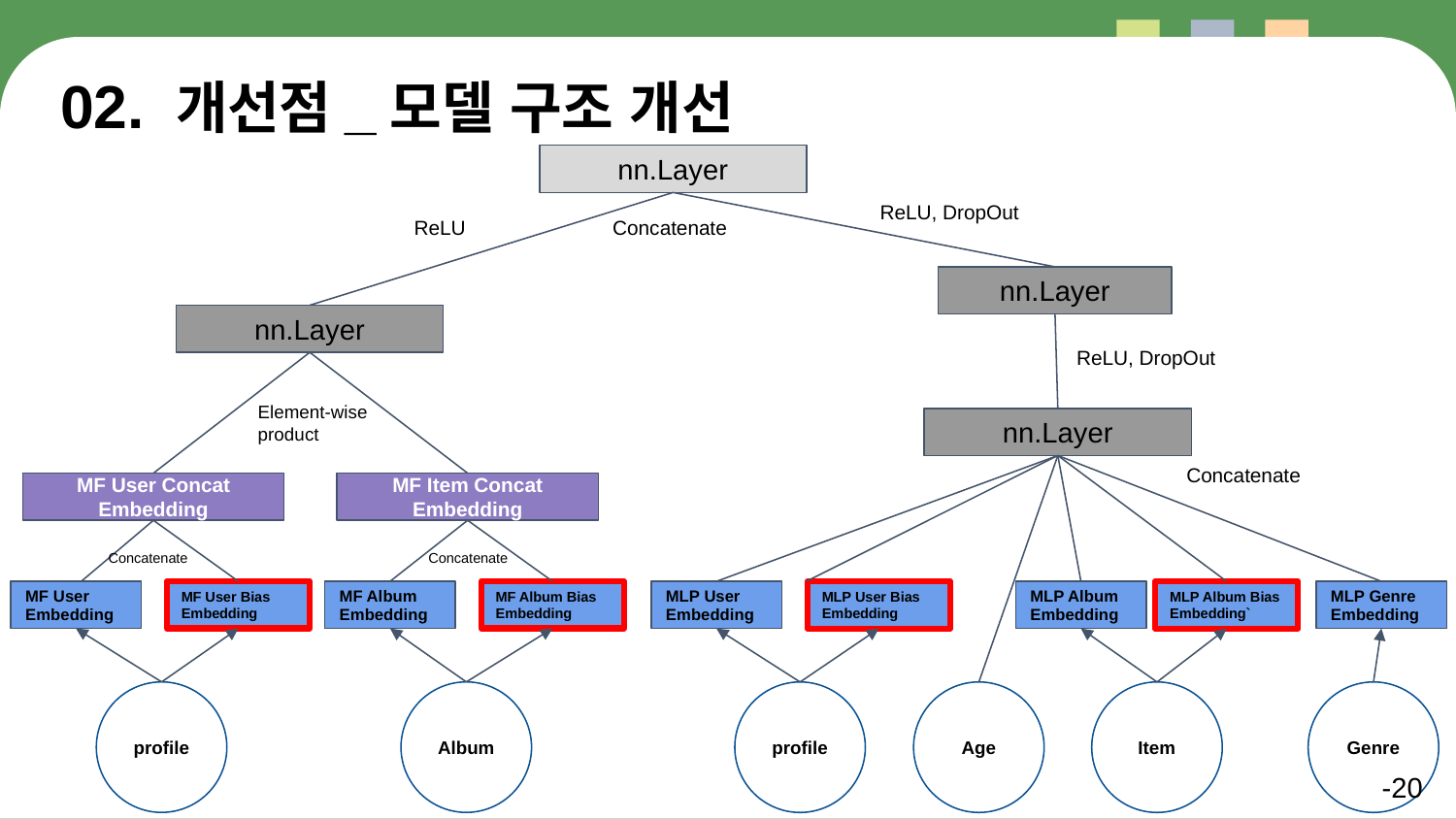

02. 개선점_모델 구조 개선
nn.Layer
ReLU, DropOut
ReLU
Concatenate
nn.Layer
nn.Layer
ReLU, DropOut
Element-wise product
nn.Layer
Concatenate
MF User Concat Embedding
MF Item Concat Embedding
Concatenate
Concatenate
MF User
Embedding
MF User Bias Embedding
MF Album
Embedding
MF Album Bias Embedding
MLP User
Embedding
MLP User Bias Embedding
MLP Album
Embedding
MLP Album Bias Embedding`
MLP Genre
Embedding
profile
Album
profile
Age
Item
Genre
-20